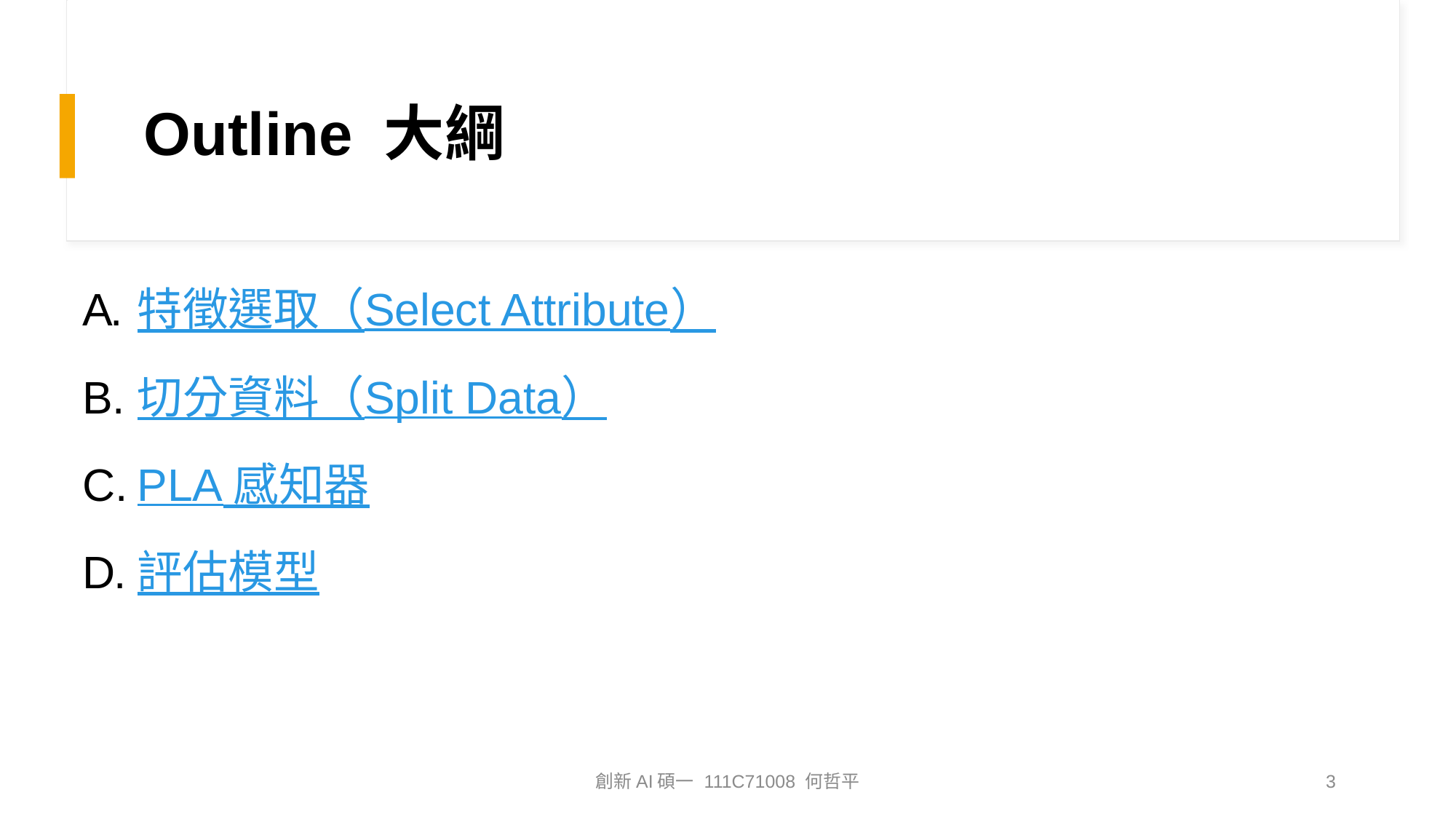

# Outline 大綱
特徵選取（Select Attribute）
切分資料（Split Data）
PLA 感知器
評估模型
創新AI碩一 111C71008 何哲平
3